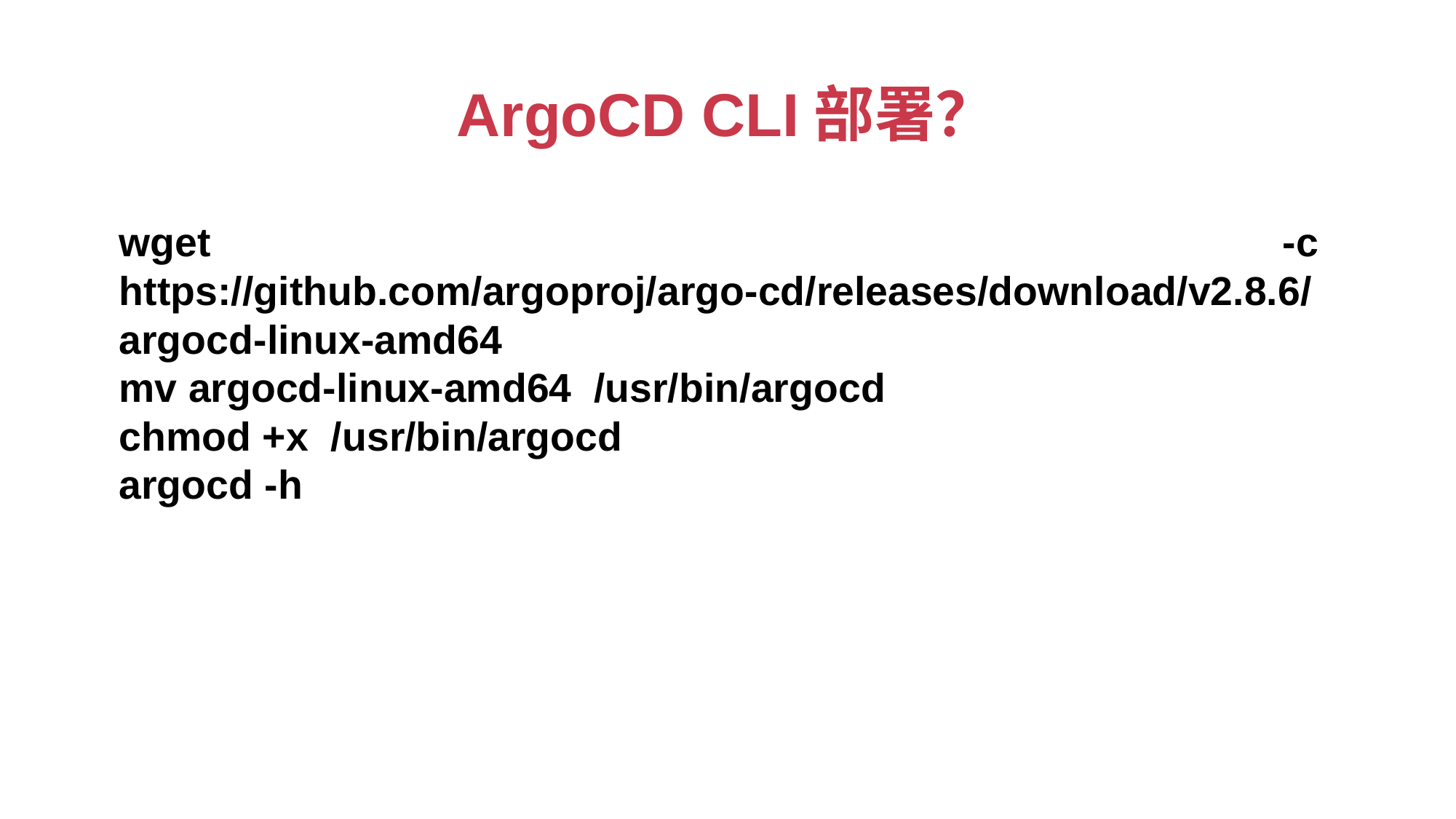

ArgoCD CLI部署？
wget -c https://github.com/argoproj/argo-cd/releases/download/v2.8.6/argocd-linux-amd64
mv argocd-linux-amd64  /usr/bin/argocd
chmod +x  /usr/bin/argocd
argocd -h